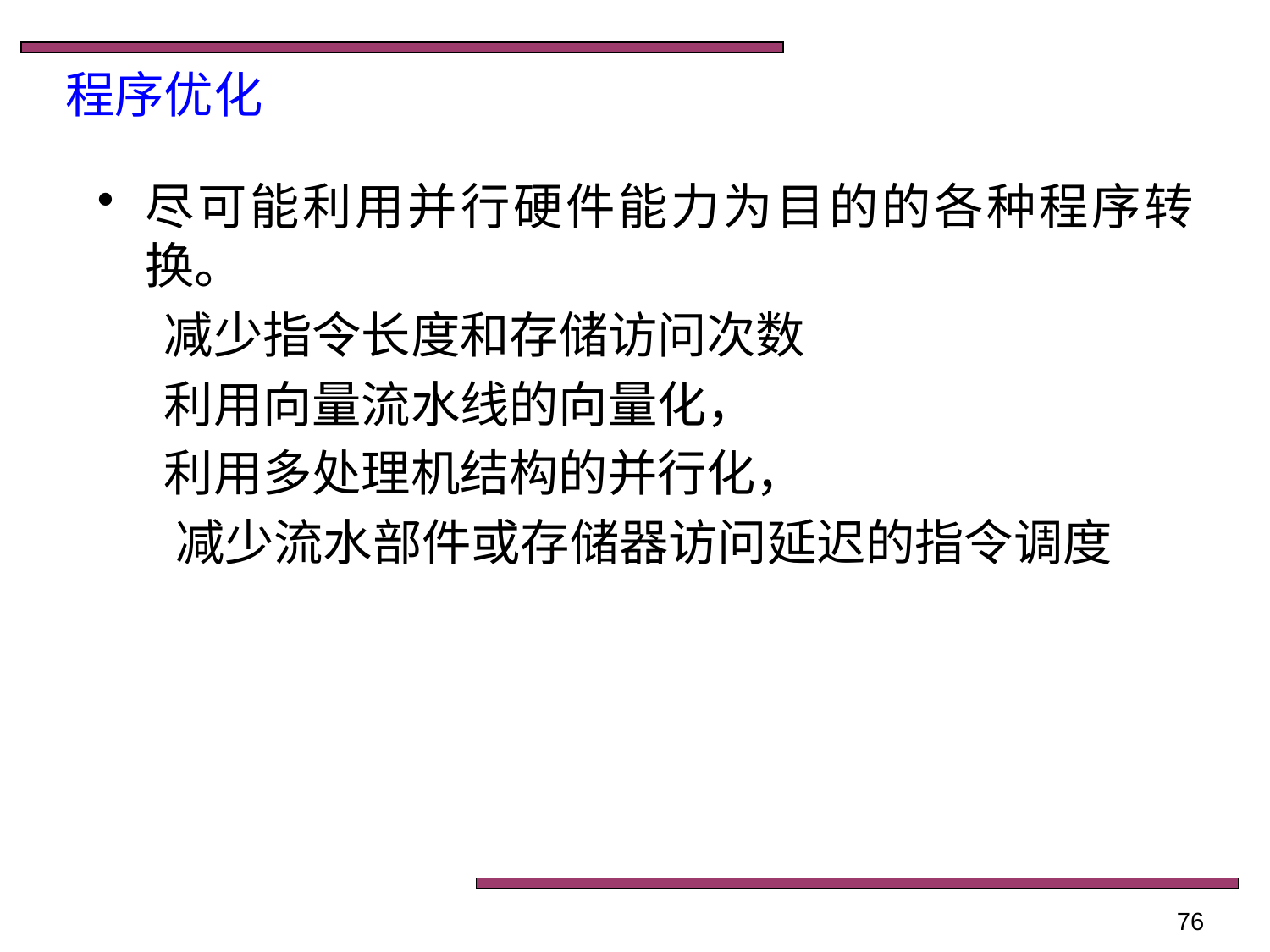

# 程序优化
尽可能利用并行硬件能力为目的的各种程序转换。
     减少指令长度和存储访问次数
     利用向量流水线的向量化，
     利用多处理机结构的并行化，
      减少流水部件或存储器访问延迟的指令调度

76